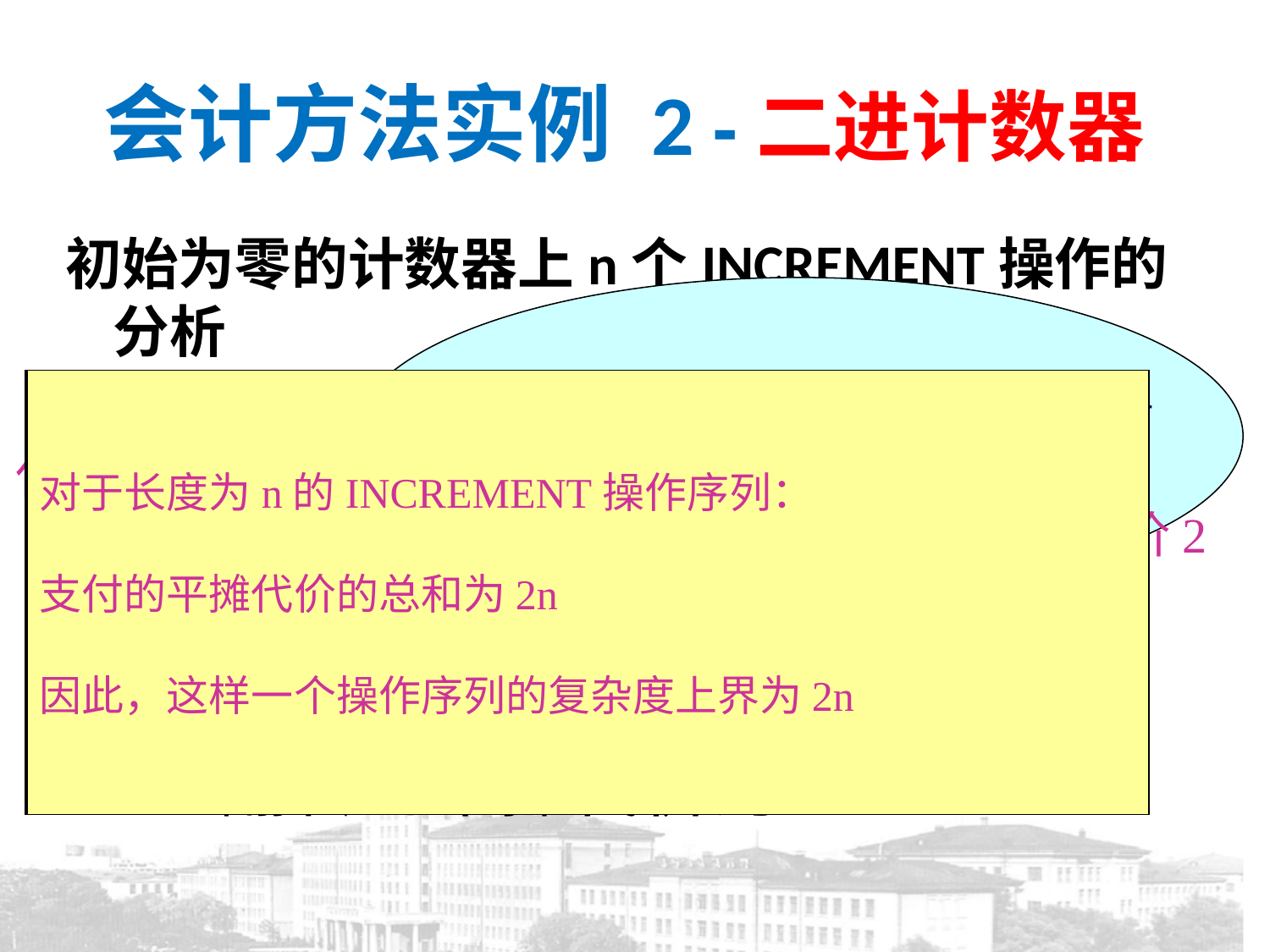

# 会计方法实例 2 -二进计数器
初始为零的计数器上n个INCREMENT操作的分析

显然：这个操作序列的代价与0-1或者
1-0翻转发生的次数成正比
任何操作序列，存款余额是计数器中1的个数，非负

因此，所有的翻转操作的平摊代价的和是这个操作

序列代价的上界
对于长度为n的INCREMENT操作序列：

支付的平摊代价的总和为2n

因此，这样一个操作序列的复杂度上界为2n
对每个INCREMENT操作  ：

找到左起的第一个0，将他翻转成1—支付平摊代价2

将这个0之前的所有1翻转成0—支付平摊代价0

对这个INCREMENT操作而言，支付了平摊代价2
定义：

0-1翻转的平摊代价为 2

1-0翻转的平摊代价为0